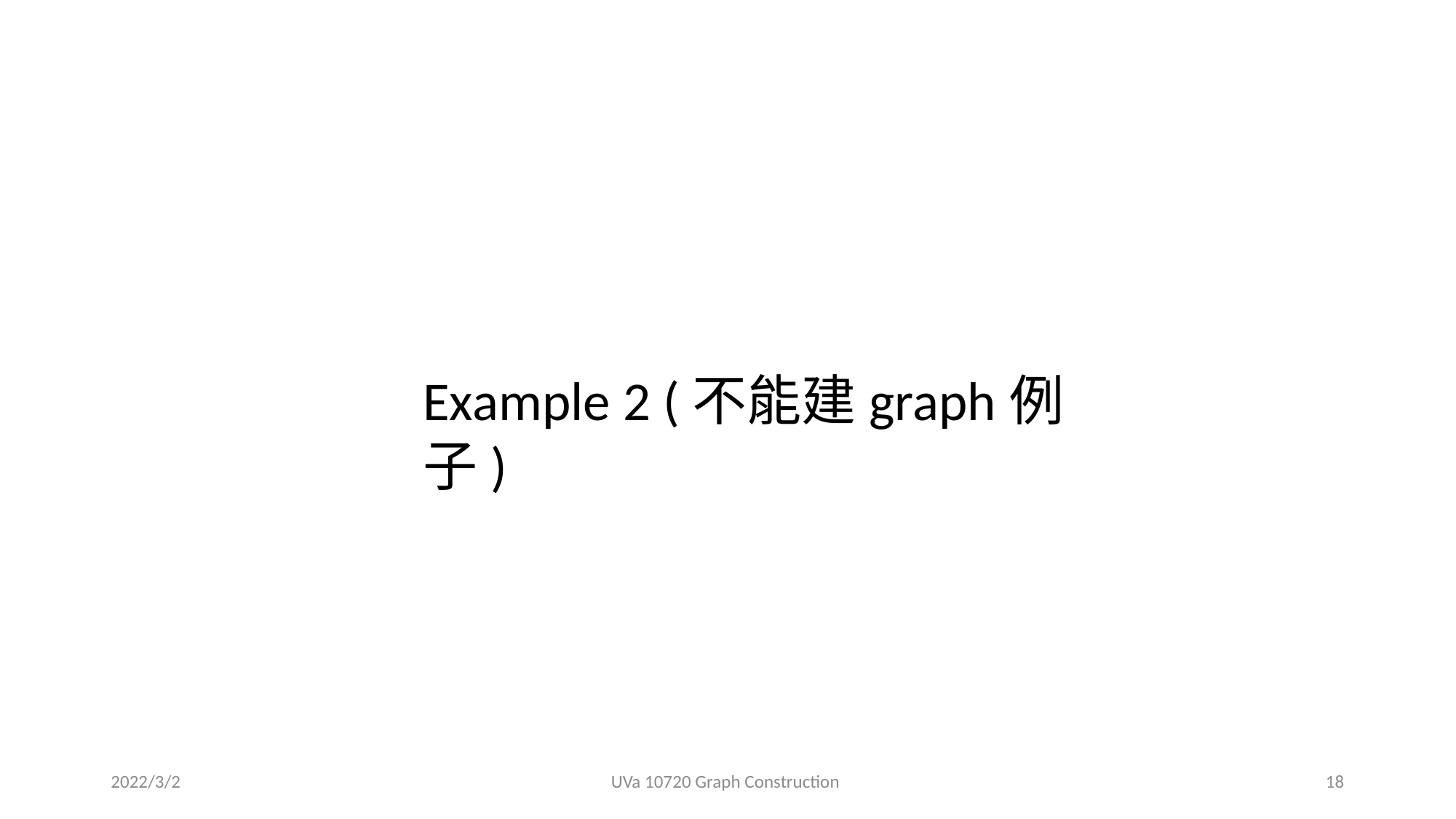

Example 2 (不能建graph例子)
2022/3/2
UVa 10720 Graph Construction
18